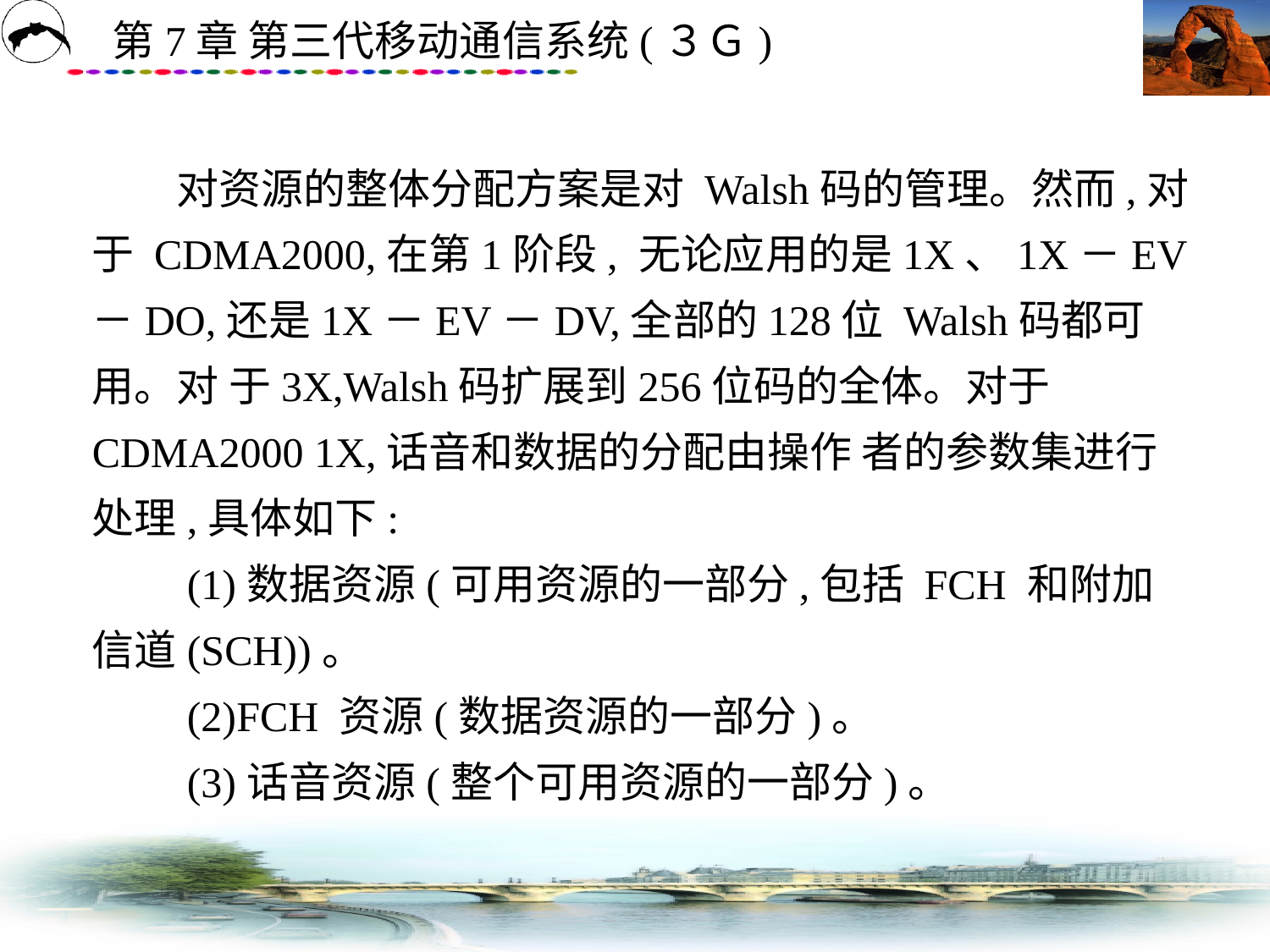

# 对资源的整体分配方案是对 Walsh码的管理。然而,对于 CDMA2000,在第1阶段, 无论应用的是1X、1X－EV－DO,还是1X－EV－DV,全部的128位 Walsh码都可用。对 于3X,Walsh码扩展到256位码的全体。对于CDMA2000 1X,话音和数据的分配由操作 者的参数集进行处理,具体如下: 　　(1)数据资源(可用资源的一部分,包括 FCH 和附加信道(SCH))。 　　(2)FCH 资源(数据资源的一部分)。 　　(3)话音资源(整个可用资源的一部分)。